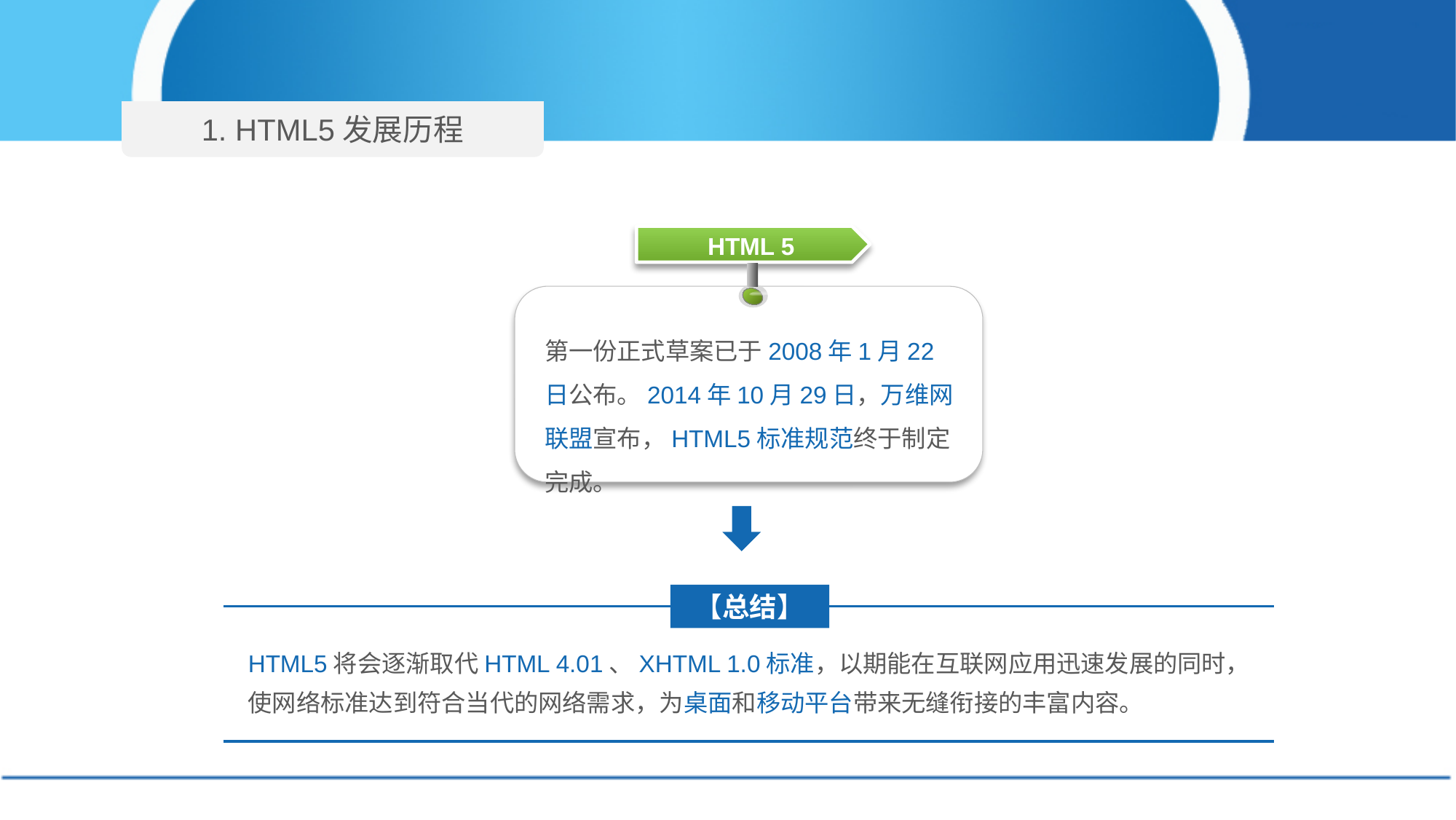

1. HTML5发展历程
HTML 5

第一份正式草案已于2008年1月22日公布。2014年10月29日，万维网联盟宣布，HTML5标准规范终于制定完成。

【总结】
HTML5将会逐渐取代HTML 4.01、XHTML 1.0标准，以期能在互联网应用迅速发展的同时，使网络标准达到符合当代的网络需求，为桌面和移动平台带来无缝衔接的丰富内容。